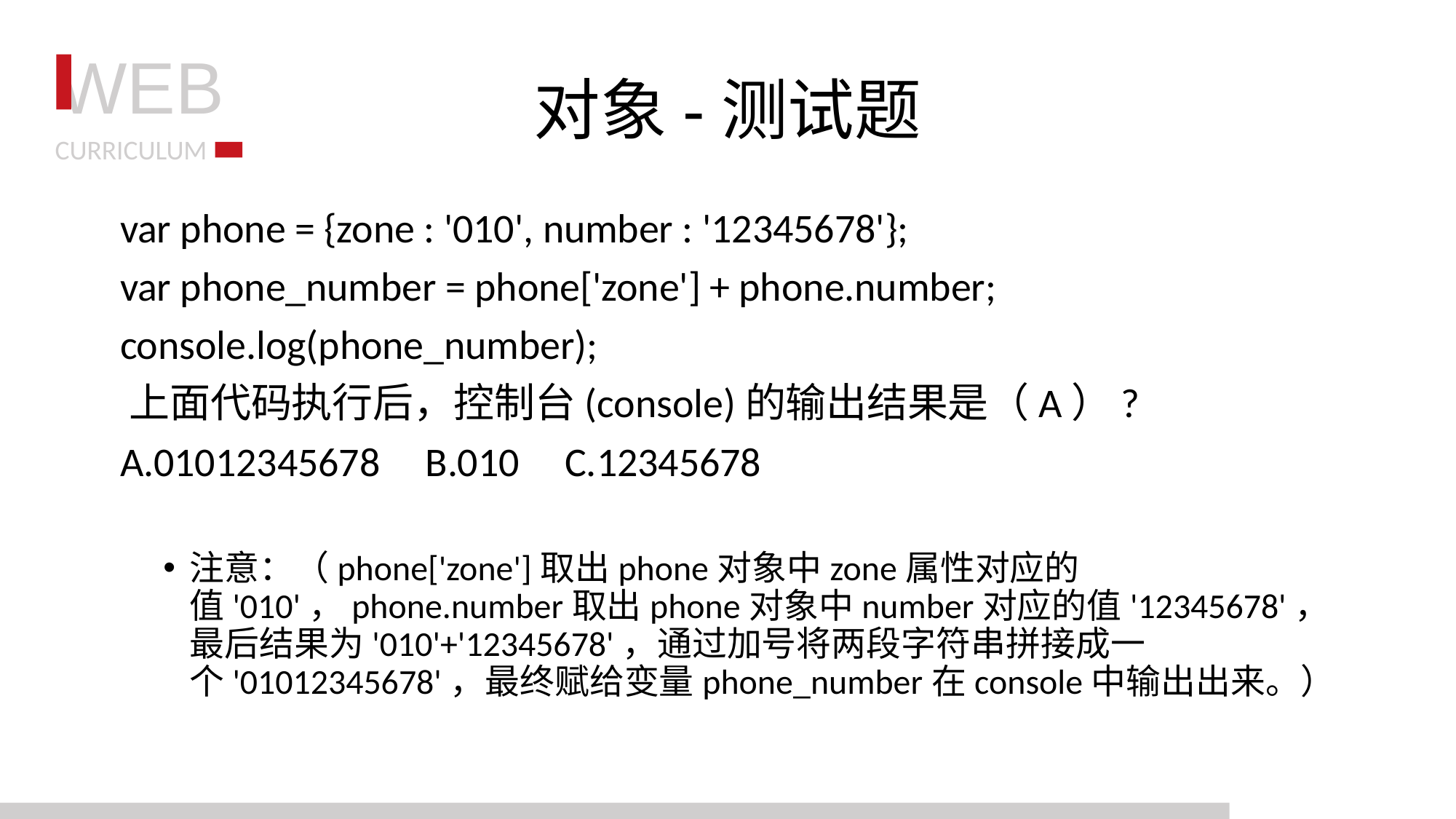

# 对象-测试题
 var phone = {zone : '010', number : '12345678'};
 var phone_number = phone['zone'] + phone.number;
 console.log(phone_number);
 上面代码执行后，控制台(console)的输出结果是（A）?
 A.01012345678     B.010     C.12345678

注意：（phone['zone']取出phone对象中zone属性对应的值'010'，phone.number取出phone对象中number对应的值'12345678'，最后结果为'010'+'12345678'，通过加号将两段字符串拼接成一个'01012345678'，最终赋给变量phone_number在console中输出出来。）